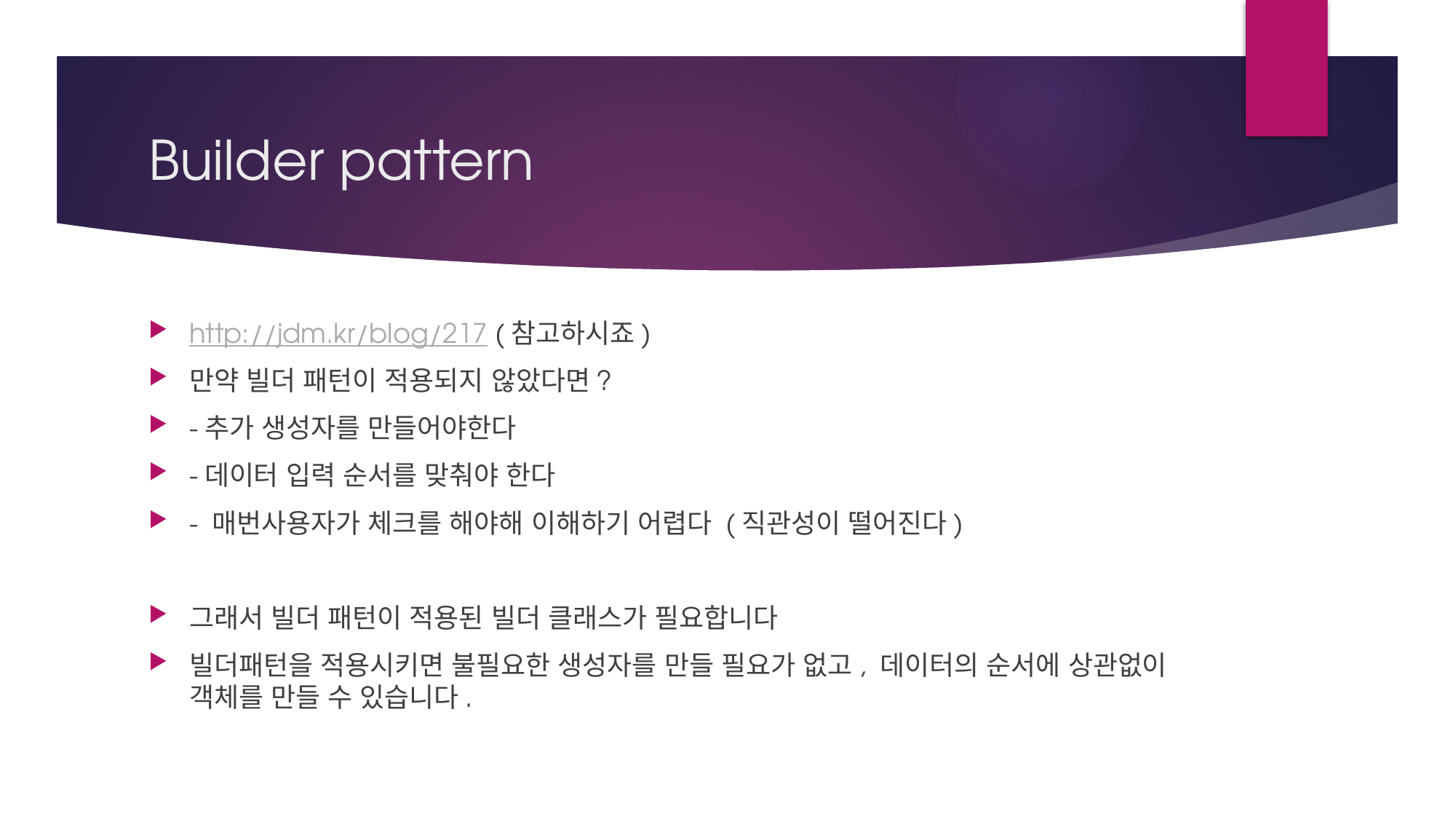

# Builder pattern
http://jdm.kr/blog/217 (참고하시죠)
만약 빌더 패턴이 적용되지 않았다면?
-추가 생성자를 만들어야한다
-데이터 입력 순서를 맞춰야 한다
- 매번사용자가 체크를 해야해 이해하기 어렵다 (직관성이 떨어진다)

그래서 빌더 패턴이 적용된 빌더 클래스가 필요합니다
빌더패턴을 적용시키면 불필요한 생성자를 만들 필요가 없고, 데이터의 순서에 상관없이 객체를 만들 수 있습니다.